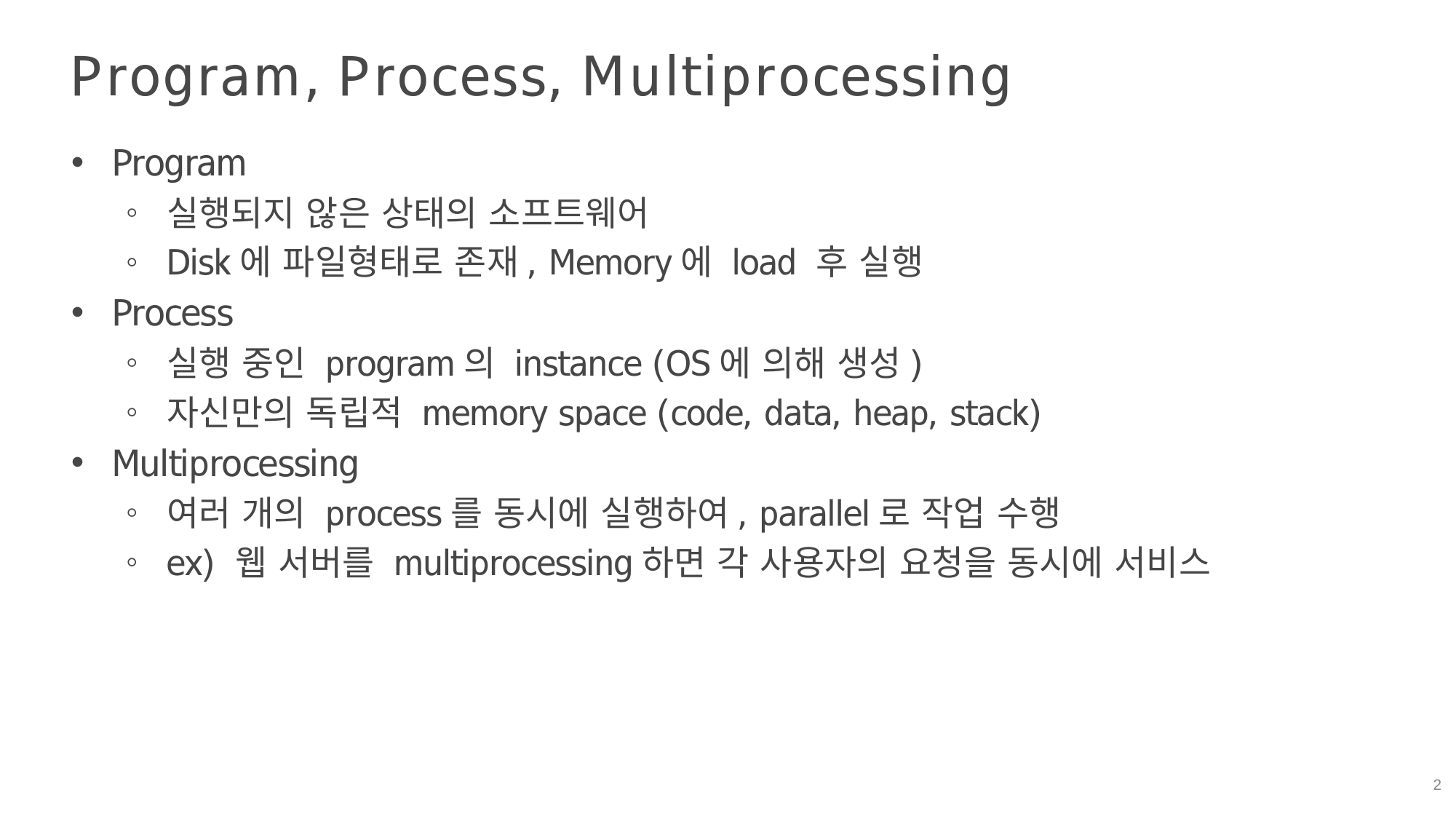

# Program, Process, Multiprocessing
Program
실행되지 않은 상태의 소프트웨어
Disk에 파일형태로 존재, Memory에 load 후 실행
Process
실행 중인 program의 instance (OS에 의해 생성)
자신만의 독립적 memory space (code, data, heap, stack)
Multiprocessing
여러 개의 process를 동시에 실행하여, parallel로 작업 수행
ex) 웹 서버를 multiprocessing하면 각 사용자의 요청을 동시에 서비스

2